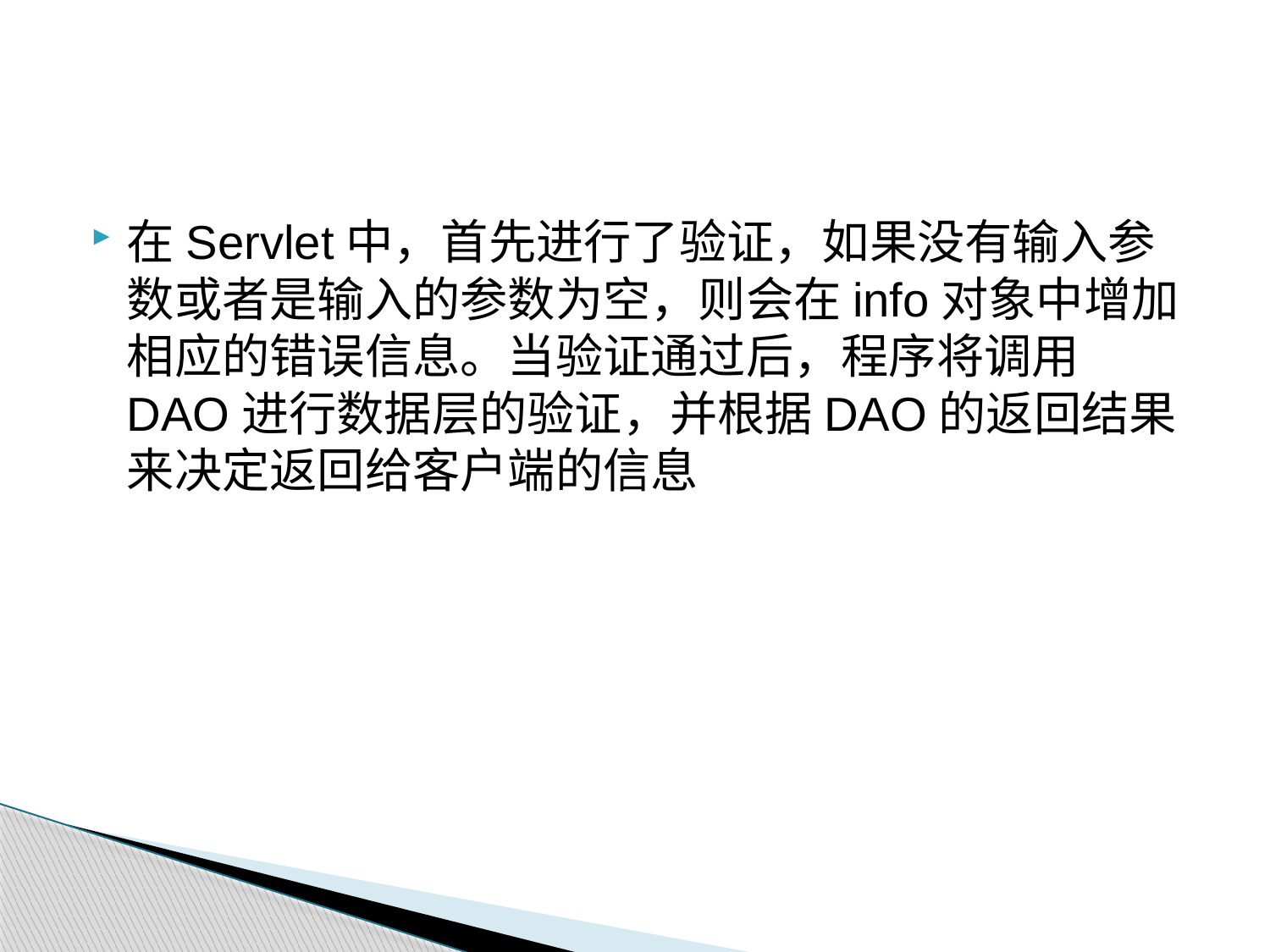

#
在Servlet中，首先进行了验证，如果没有输入参数或者是输入的参数为空，则会在info对象中增加相应的错误信息。当验证通过后，程序将调用 DAO进行数据层的验证，并根据DAO的返回结果来决定返回给客户端的信息